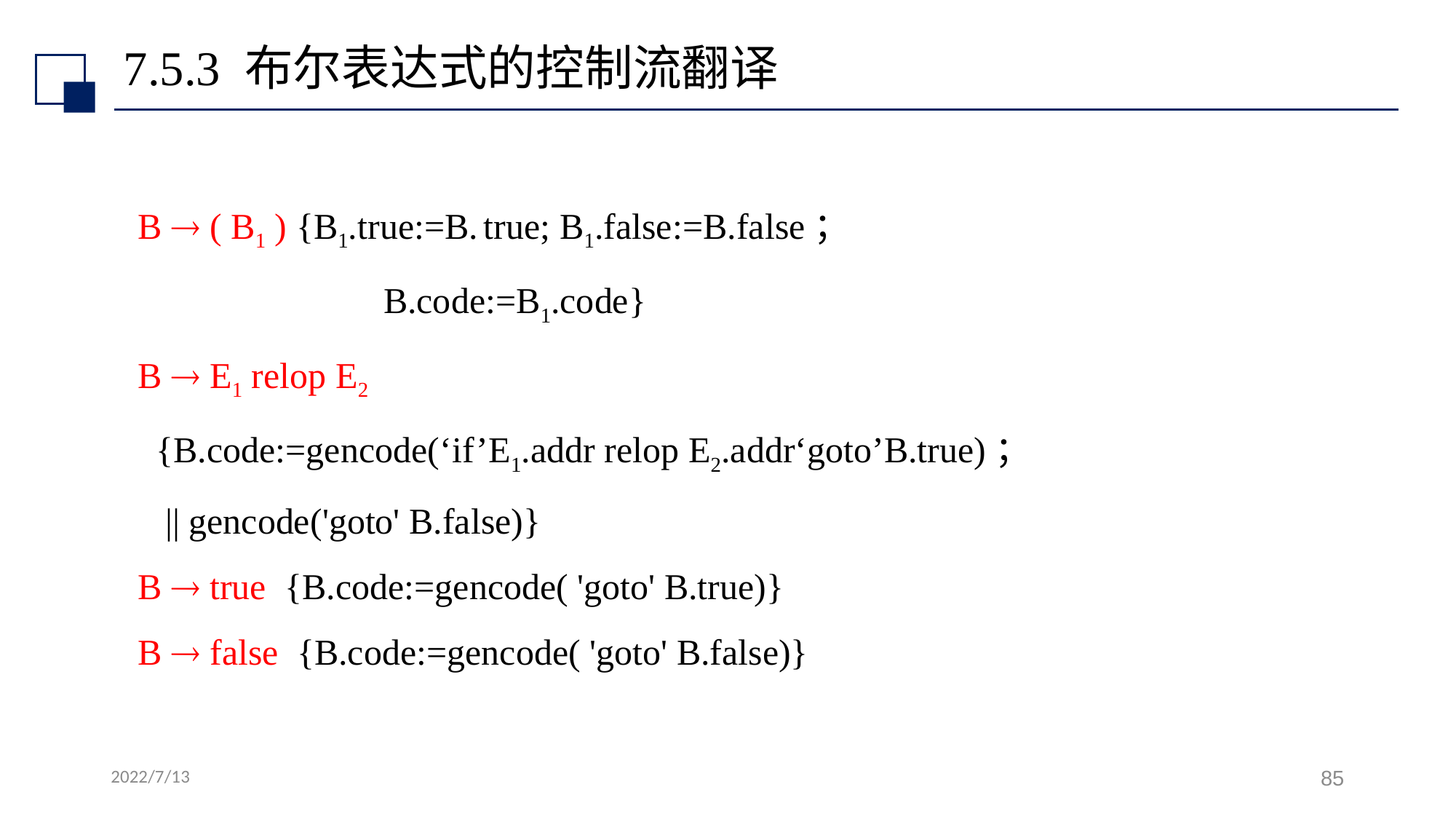

# 7.5.3 布尔表达式的控制流翻译
B → ( B1 ) {B1.true:=B. true; B1.false:=B.false；
		 	B.code:=B1.code}
B → E1 relop E2
  {B.code:=gencode(‘if’E1.addr relop E2.addr‘goto’B.true)；
   || gencode('goto' B.false)}
B → true  {B.code:=gencode( 'goto' B.true)}
B → false  {B.code:=gencode( 'goto' B.false)}
2022/7/13
85